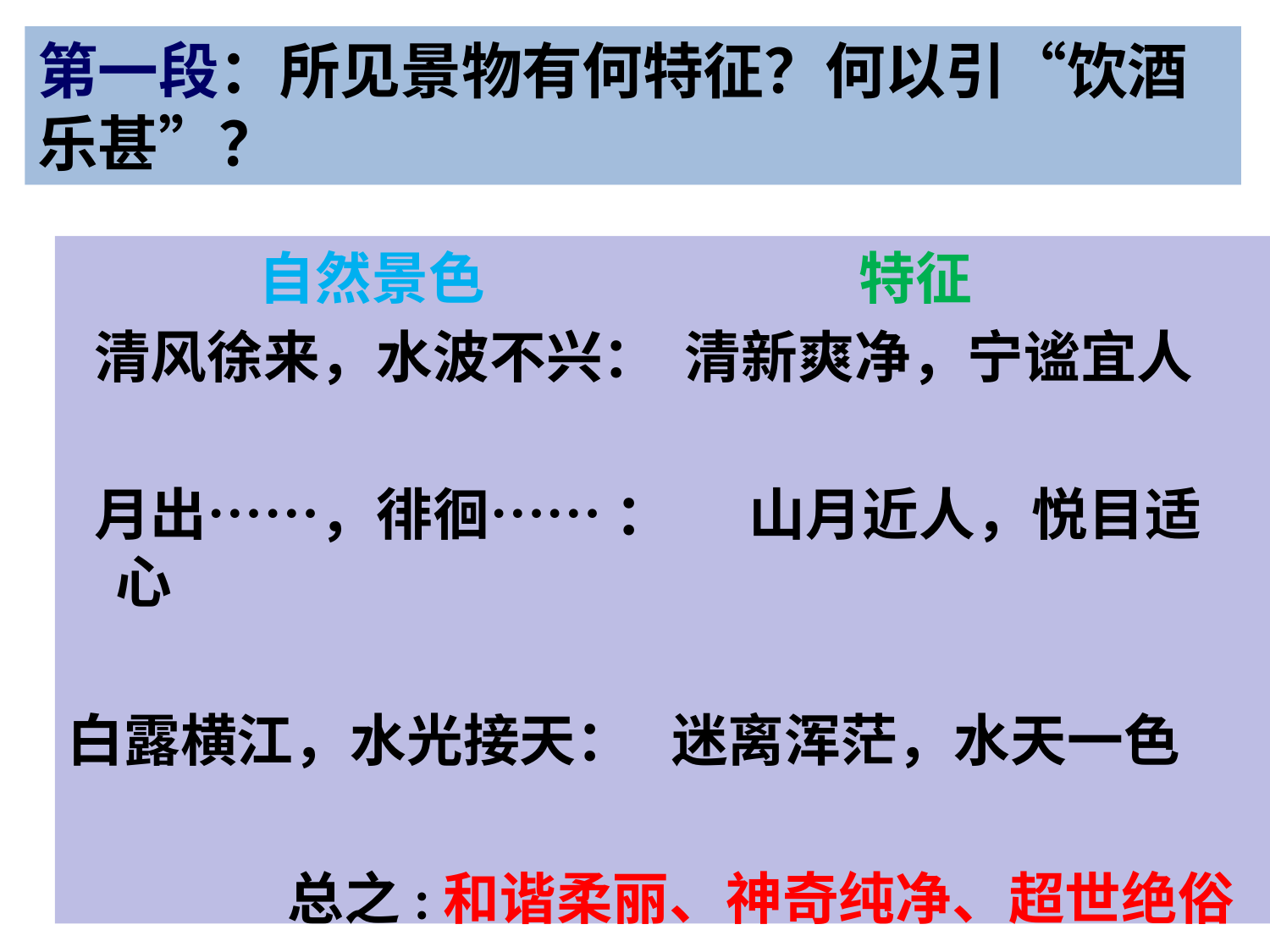

# 第一段：所见景物有何特征？何以引“饮酒乐甚”？
              自然景色                             特征
 清风徐来，水波不兴：  清新爽净，宁谧宜人

 月出……，徘徊…… ：      山月近人，悦目适心

白露横江，水光接天：   迷离浑茫，水天一色

                总之:和谐柔丽、神奇纯净、超世绝俗